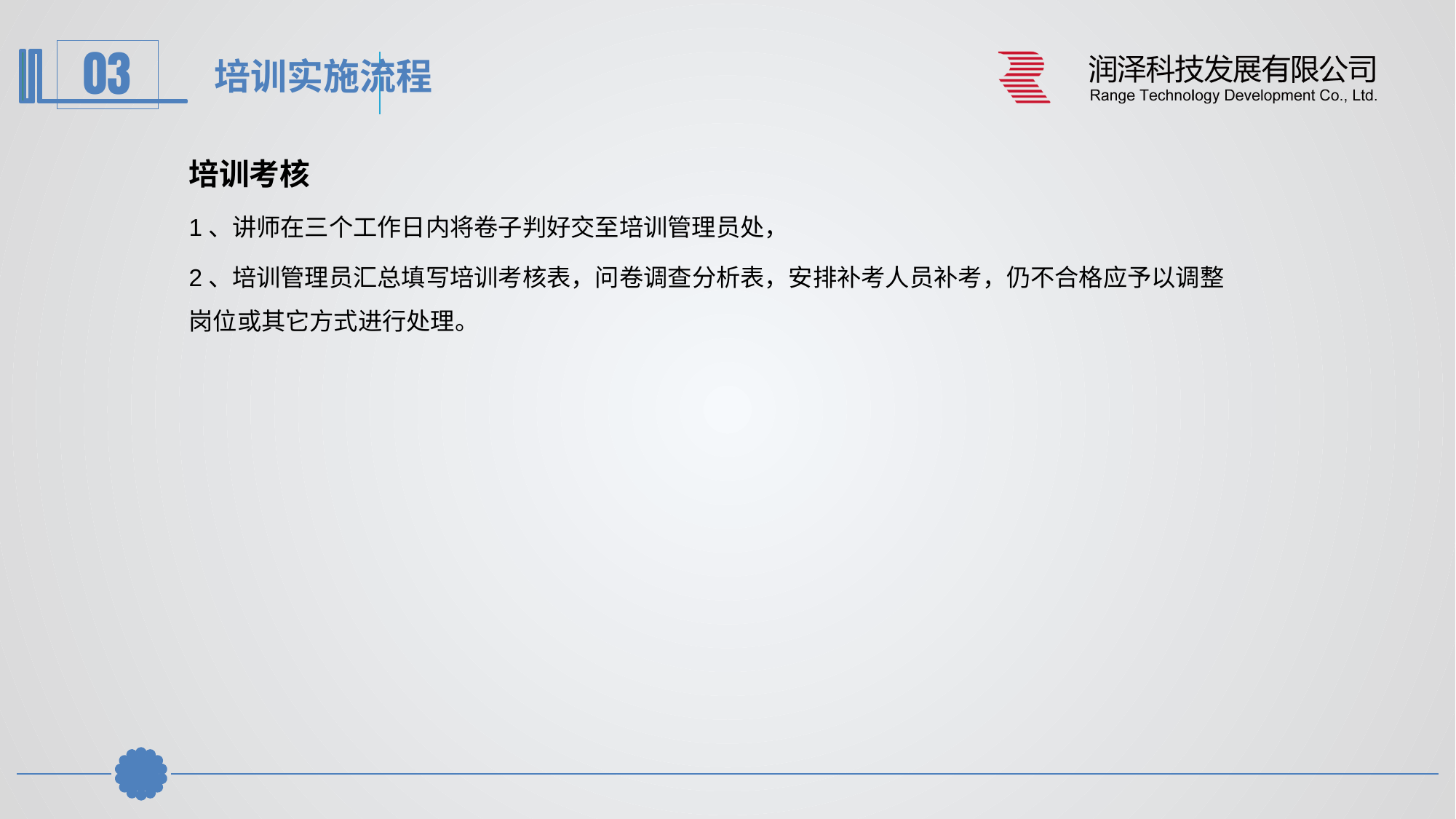

培训实施流程
培训考核
1、讲师在三个工作日内将卷子判好交至培训管理员处，
2、培训管理员汇总填写培训考核表，问卷调查分析表，安排补考人员补考，仍不合格应予以调整岗位或其它方式进行处理。

10